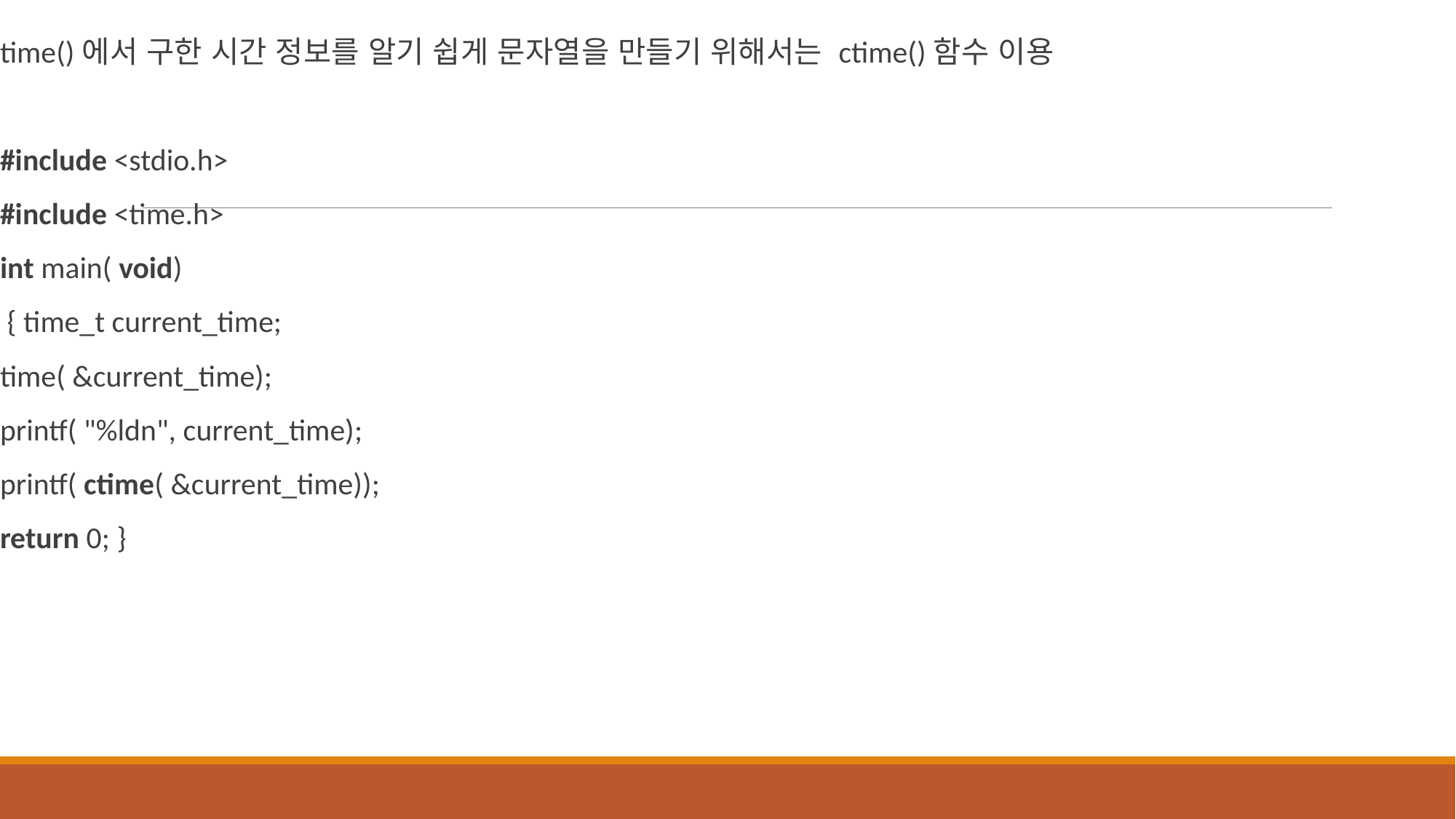

time()에서 구한 시간 정보를 알기 쉽게 문자열을 만들기 위해서는 ctime()함수 이용

#include <stdio.h>
#include <time.h>
int main( void)
 { time_t current_time;
time( &current_time);
printf( "%ldn", current_time);
printf( ctime( &current_time));
return 0; }